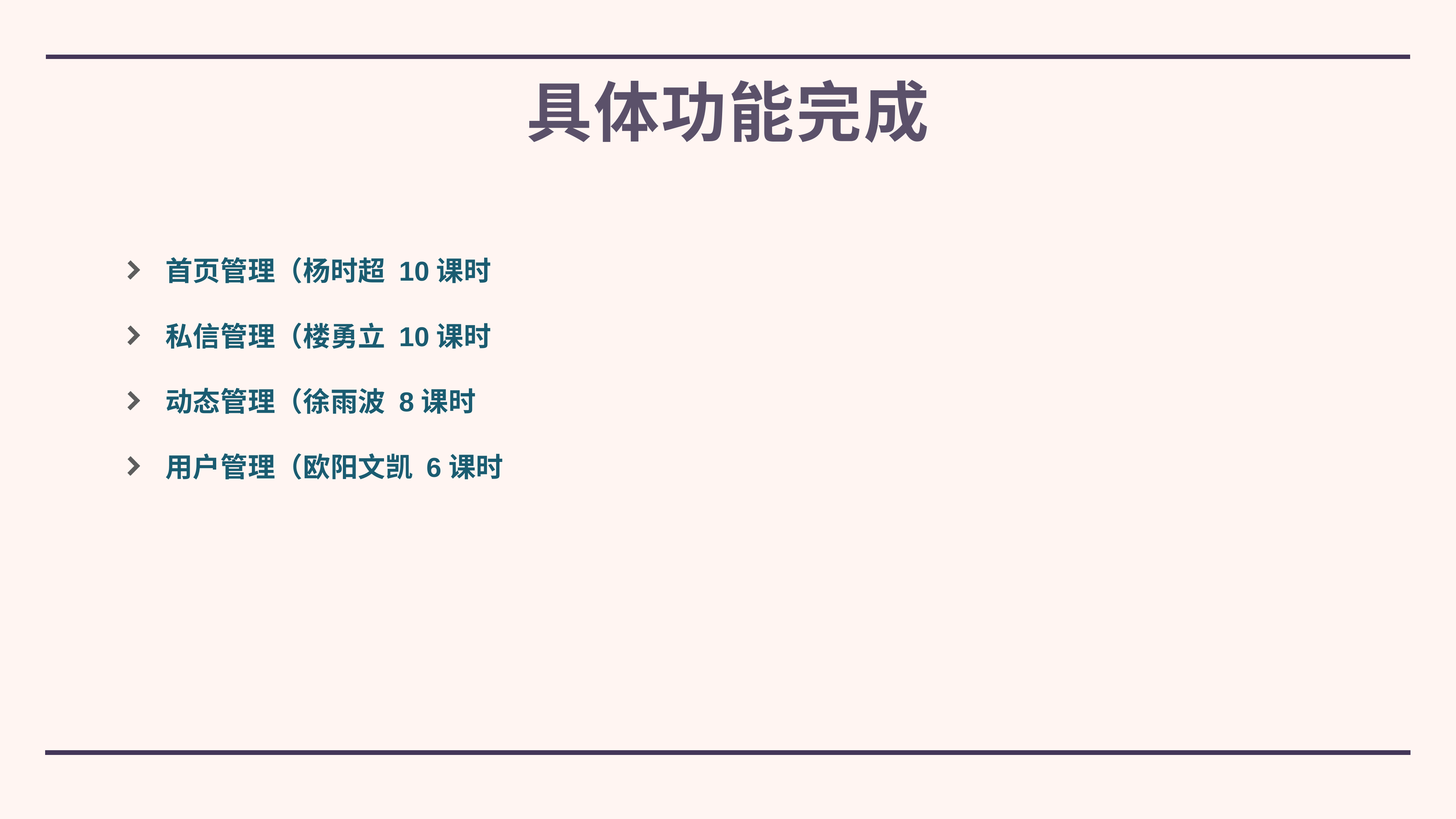

# 具体功能完成
首页管理（杨时超 10课时
私信管理（楼勇立 10课时
动态管理（徐雨波 8课时
用户管理（欧阳文凯 6课时